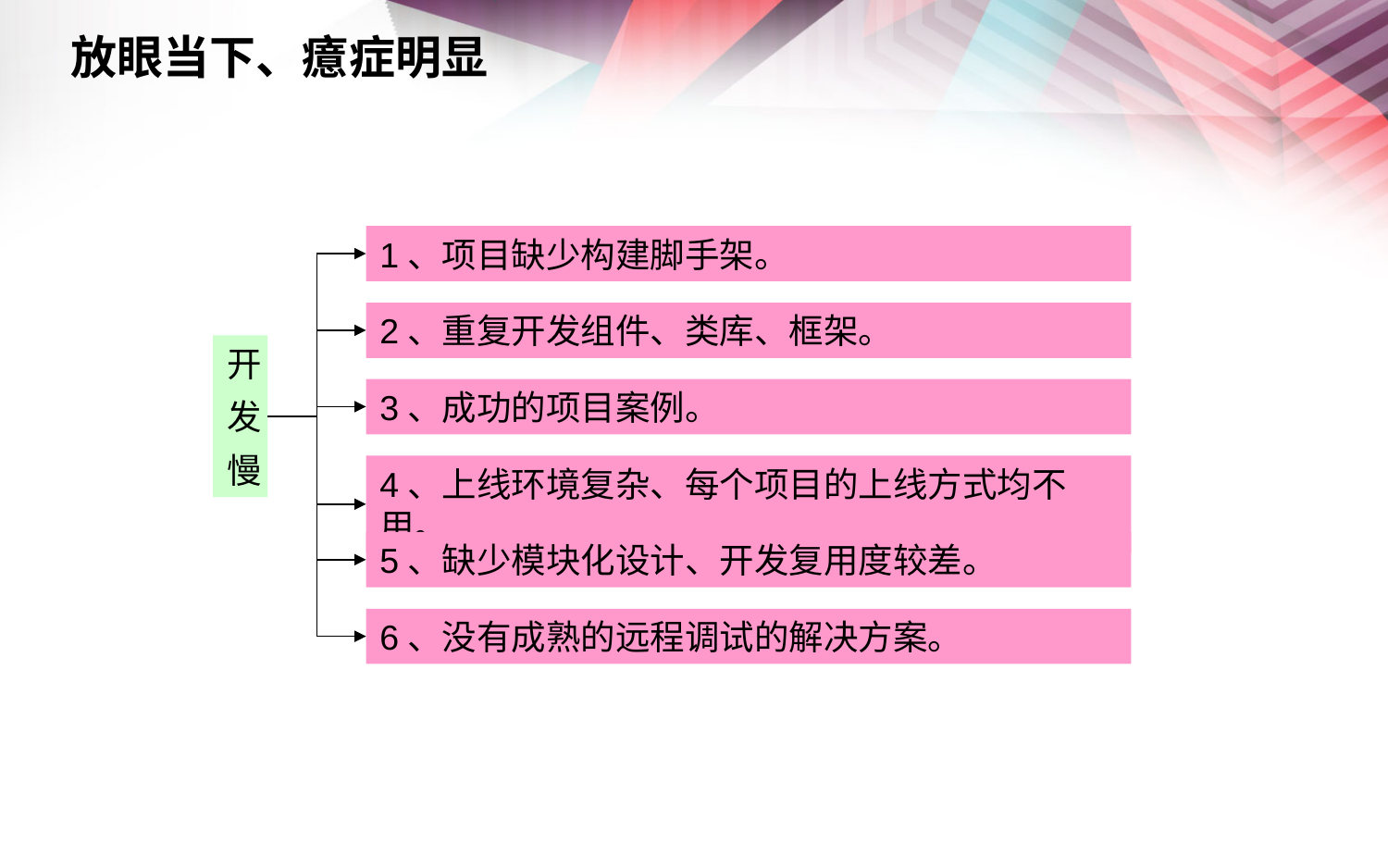

放眼当下、癔症明显

1、项目缺少构建脚手架。
2、重复开发组件、类库、框架。
开
发
慢
3、成功的项目案例。
4、上线环境复杂、每个项目的上线方式均不用。
5、缺少模块化设计、开发复用度较差。
6、没有成熟的远程调试的解决方案。